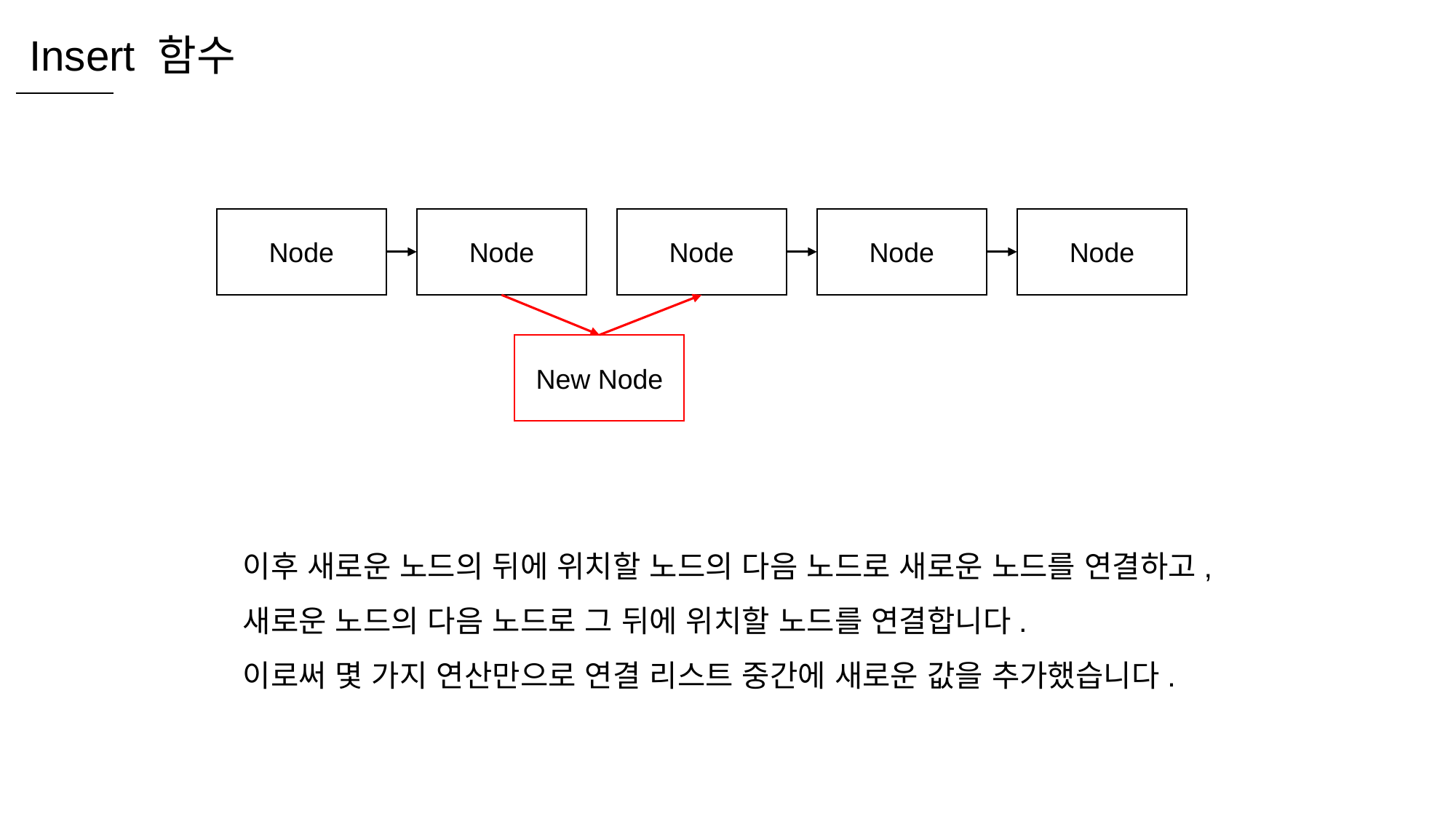

Insert 함수
Node
Node
Node
Node
Node
New Node
이후 새로운 노드의 뒤에 위치할 노드의 다음 노드로 새로운 노드를 연결하고,
새로운 노드의 다음 노드로 그 뒤에 위치할 노드를 연결합니다.
이로써 몇 가지 연산만으로 연결 리스트 중간에 새로운 값을 추가했습니다.